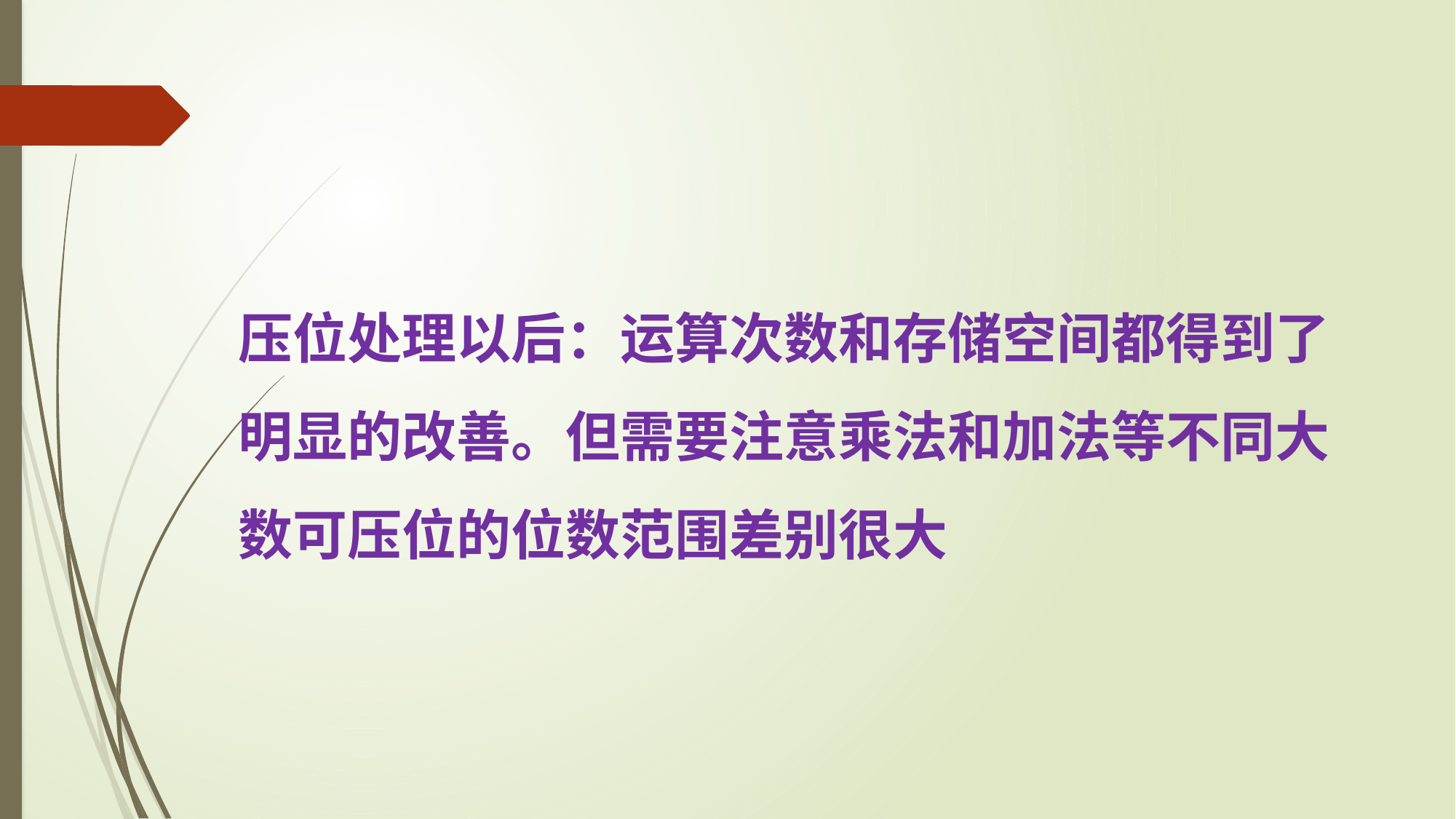

压位处理以后：运算次数和存储空间都得到了明显的改善。但需要注意乘法和加法等不同大数可压位的位数范围差别很大